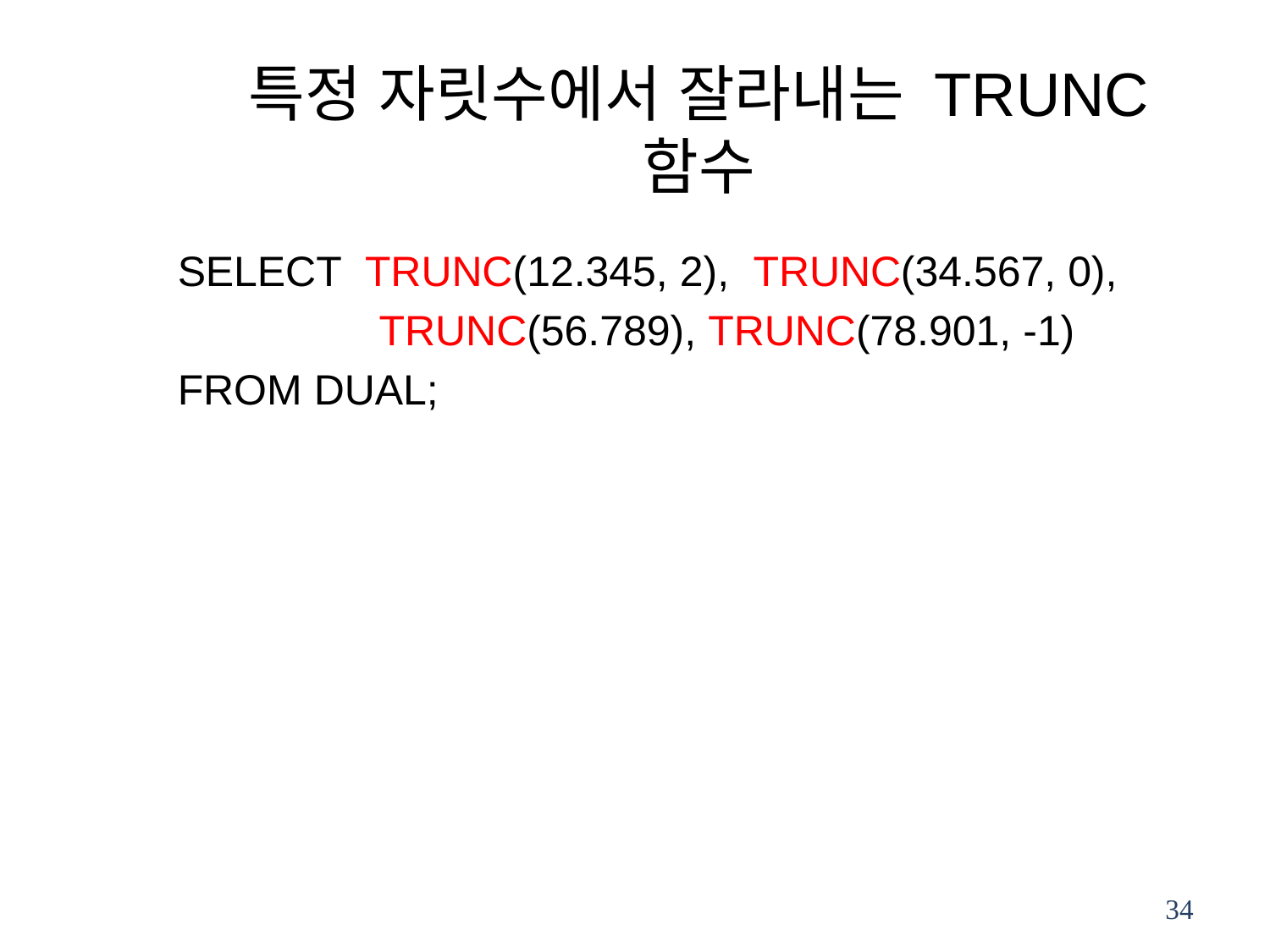

# 특정 자릿수에서 잘라내는 TRUNC 함수

SELECT  TRUNC(12.345, 2),  TRUNC(34.567, 0),
                 TRUNC(56.789), TRUNC(78.901, -1)
FROM DUAL;

34